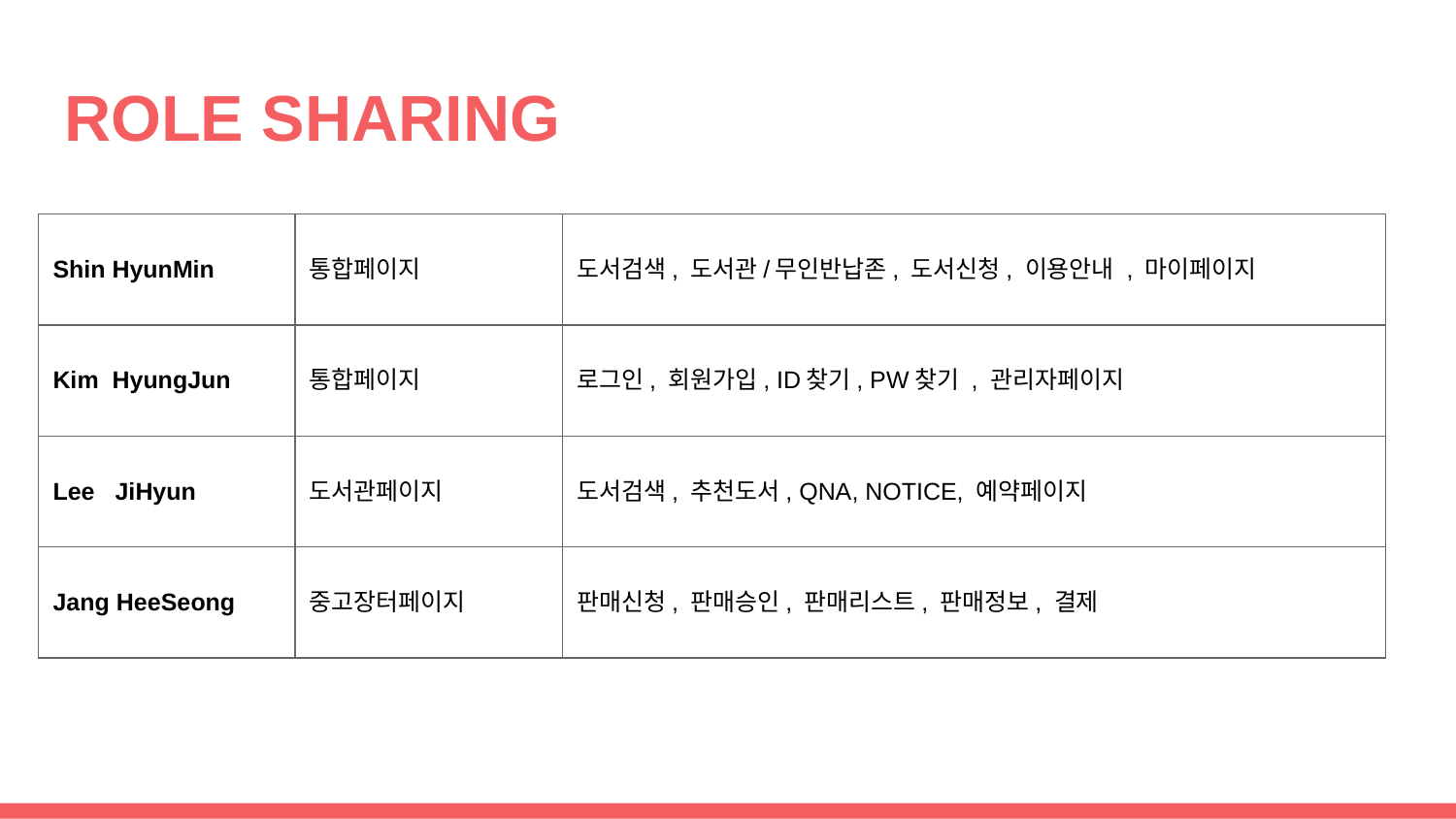

# ROLE SHARING
| Shin HyunMin | 통합페이지 | 도서검색, 도서관/무인반납존, 도서신청, 이용안내 , 마이페이지 |
| --- | --- | --- |
| Kim HyungJun | 통합페이지 | 로그인, 회원가입, ID찾기, PW찾기 , 관리자페이지 |
| Lee JiHyun | 도서관페이지 | 도서검색, 추천도서, QNA, NOTICE, 예약페이지 |
| Jang HeeSeong | 중고장터페이지 | 판매신청, 판매승인, 판매리스트, 판매정보, 결제 |